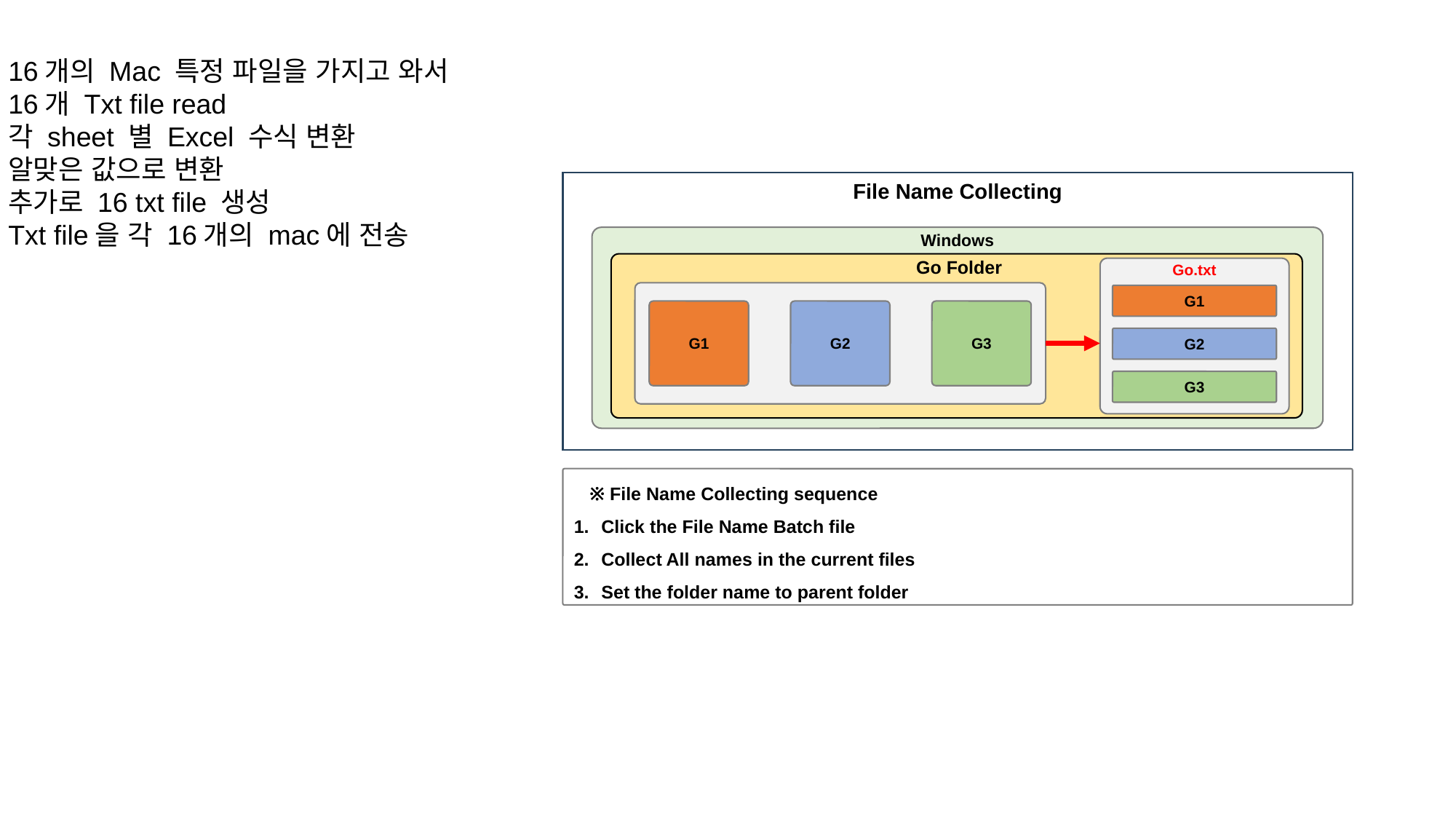

16개의 Mac 특정 파일을 가지고 와서
16개 Txt file read
각 sheet 별 Excel 수식 변환
알맞은 값으로 변환
추가로 16 txt file 생성
Txt file을 각 16개의 mac에 전송
File Name Collecting
Windows
②
 Go Folder
Go.txt
G1
G2
G3
NI PGM
(FT1)

G1
G2
G3
   ※ File Name Collecting sequence
Click the File Name Batch file
Collect All names in the current files
Set the folder name to parent folder